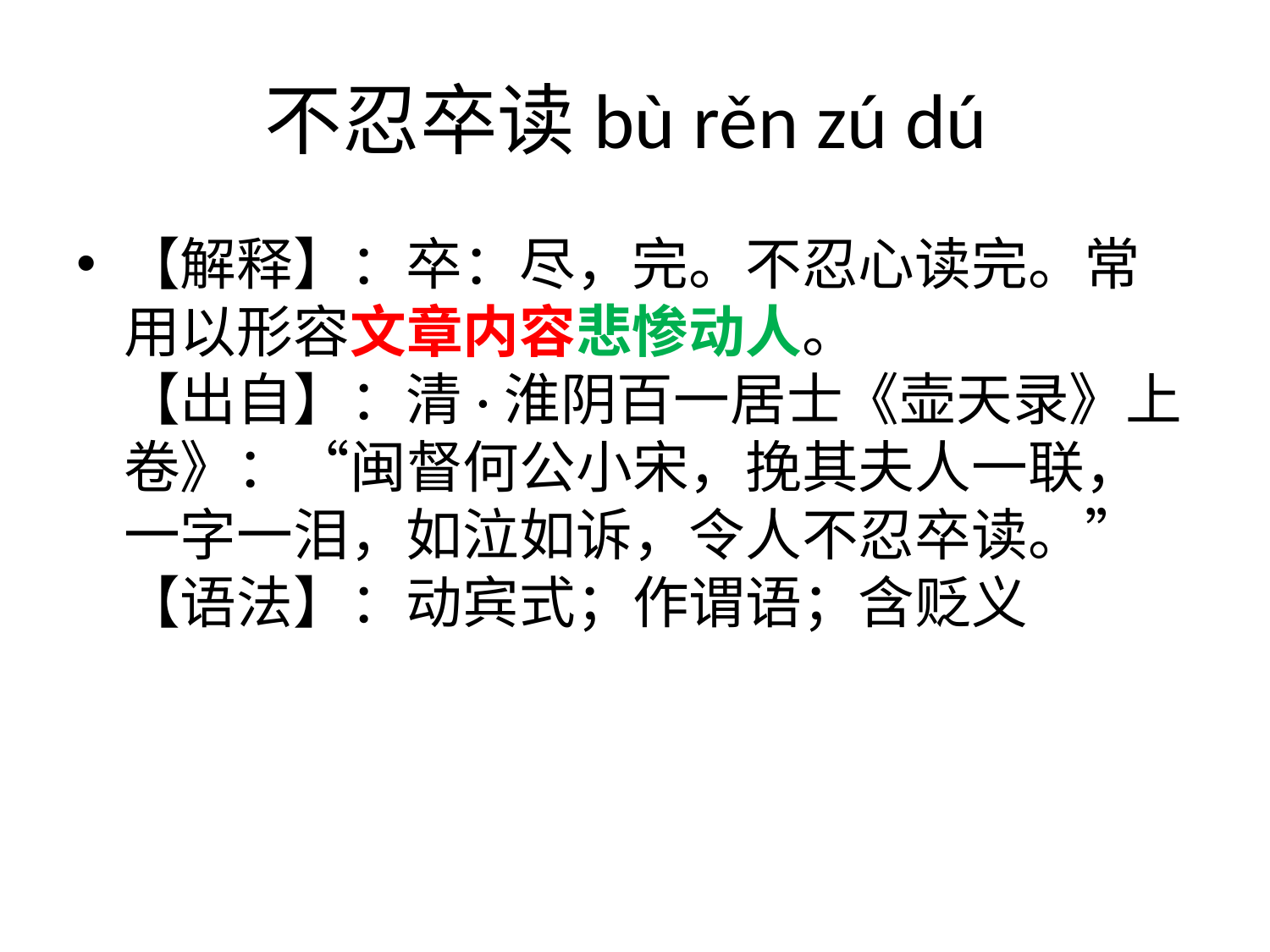

# 不忍卒读bù rěn zú dú
【解释】：卒：尽，完。不忍心读完。常用以形容文章内容悲惨动人。
【出自】：清·淮阴百一居士《壶天录》上卷》：“闽督何公小宋，挽其夫人一联，一字一泪，如泣如诉，令人不忍卒读。”
【语法】：动宾式；作谓语；含贬义